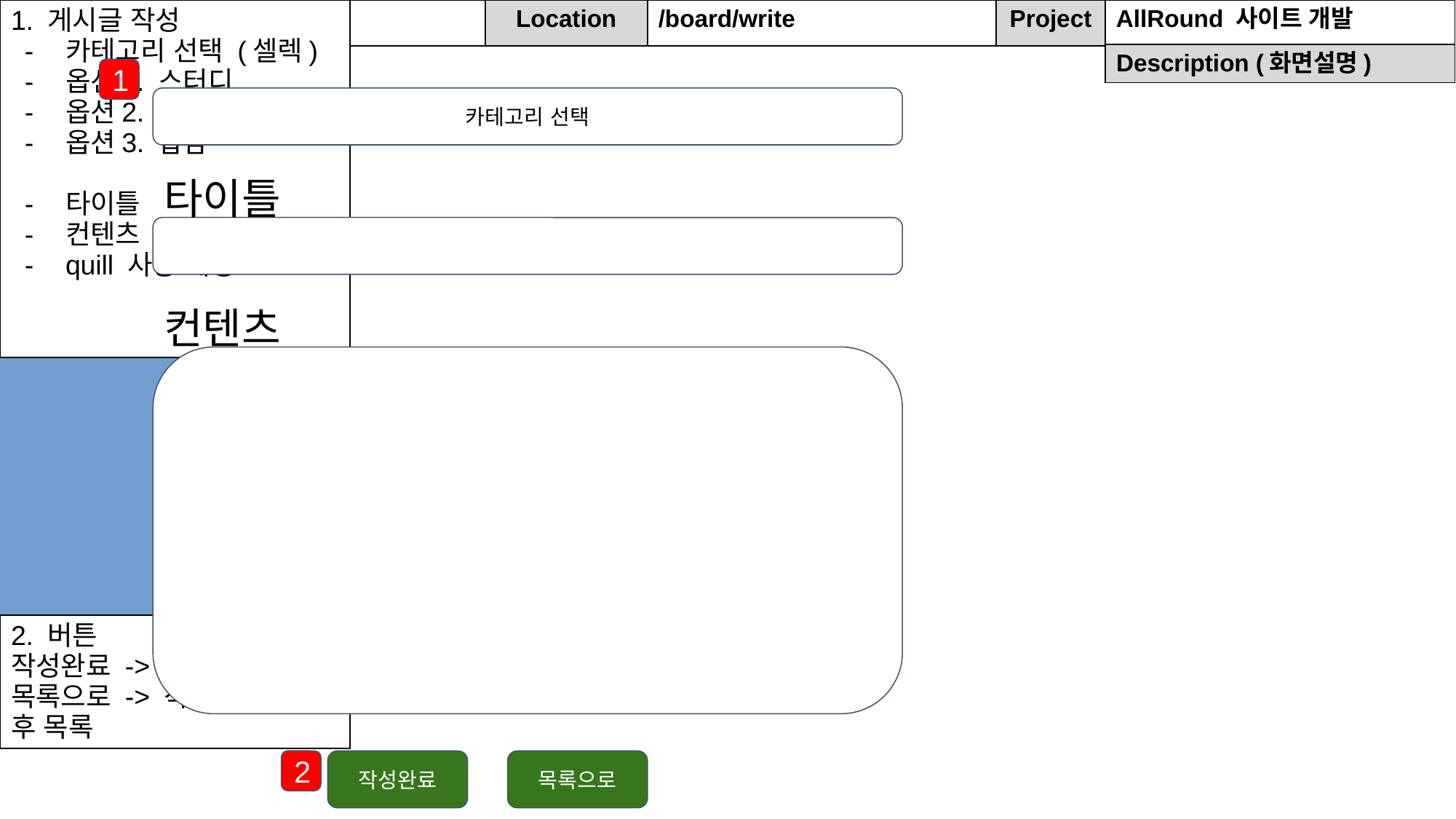

| 화면명 | 게시판 글 작성 | Location | /board/write | Project | AllRound 사이트 개발 |
| --- | --- | --- | --- | --- | --- |
| Description (화면설명) |
| --- |
1
| 1. 게시글 작성 카테고리 선택 (셀렉) 옵션1. 스터디 옵션2. 질문 옵션3. 잡담 타이틀 컨텐츠 quill 사용 예정 |
| --- |
|  |
|  |
| 2. 버튼 작성완료 -> 작성 후 상세 목록으로 -> 작성취소 후 목록 |
|  |
|  |
카테고리 선택
타이틀

컨텐츠

2
작성완료
목록으로